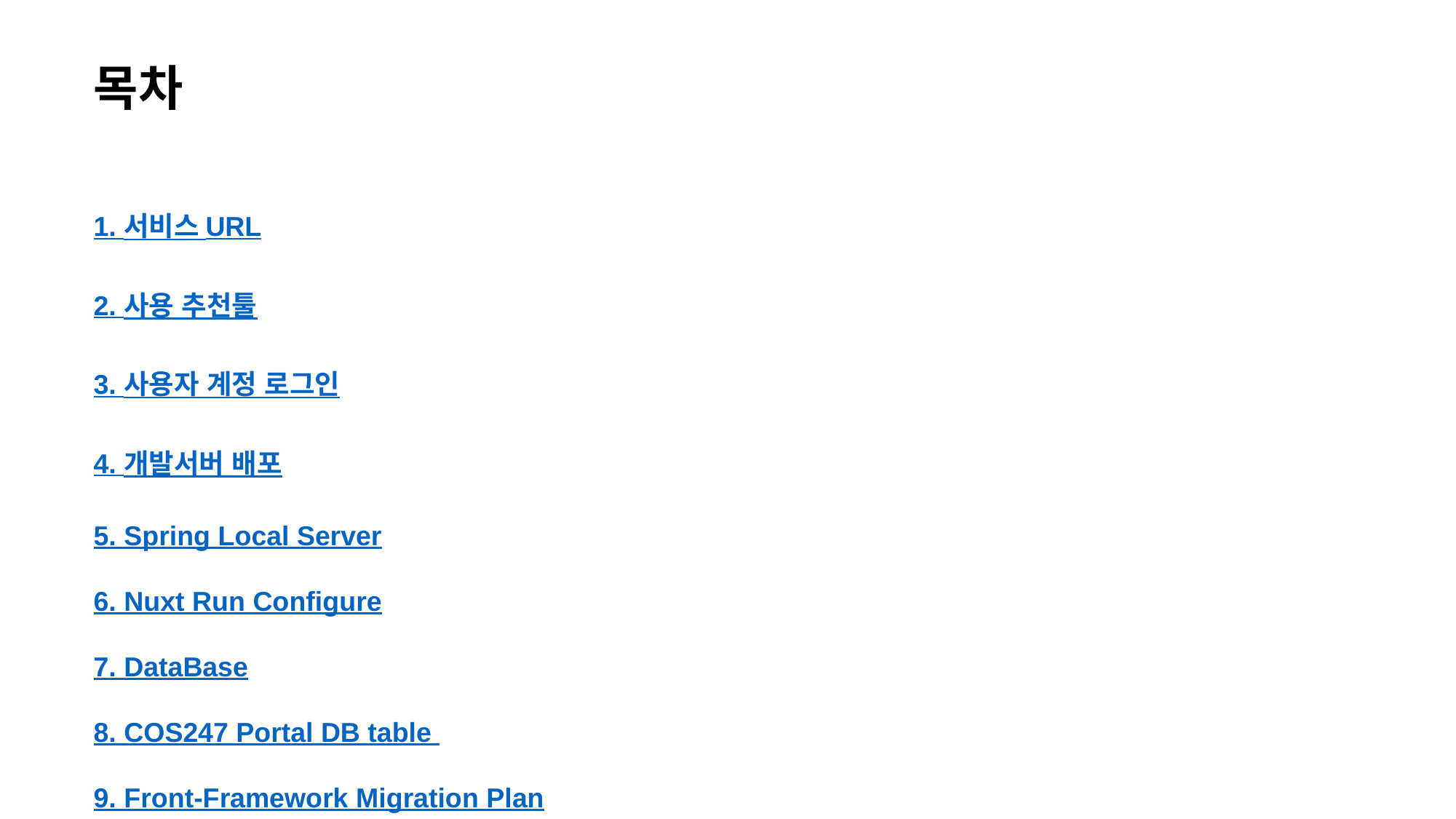

목차
1. 서비스 URL
2. 사용 추천툴
3. 사용자 계정 로그인
4. 개발서버 배포
5. Spring Local Server
6. Nuxt Run Configure
7. DataBase
8. COS247 Portal DB table
9. Front-Framework Migration Plan
10. 개발용 비밀번호
11. 문의하기 기능 사용시 주의
12. github branch
13. 기타